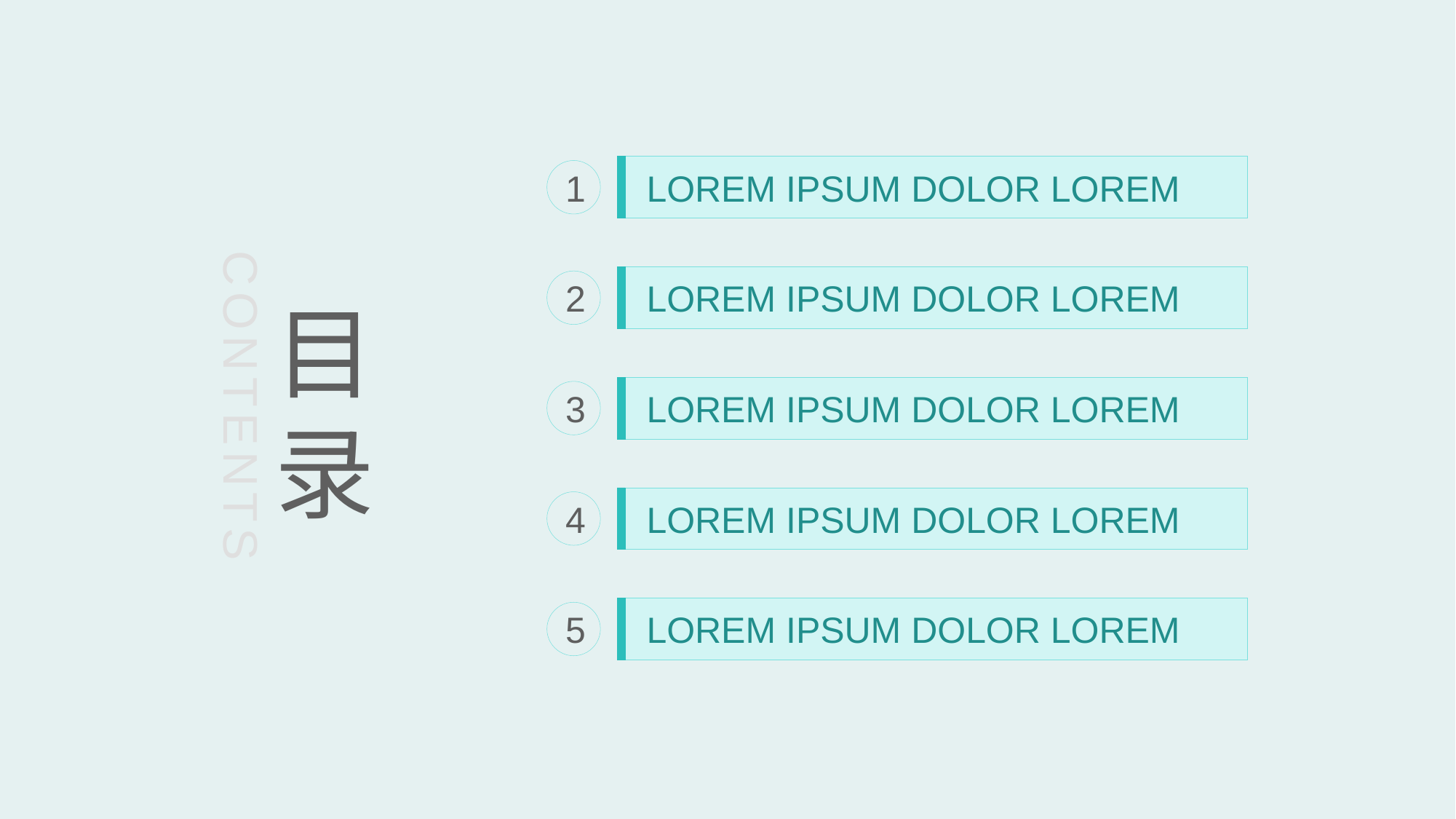

LOREM IPSUM DOLOR LOREM
1

LOREM IPSUM DOLOR LOREM
2
目
录
CONTENTS

LOREM IPSUM DOLOR LOREM
3

LOREM IPSUM DOLOR LOREM
4

LOREM IPSUM DOLOR LOREM
5